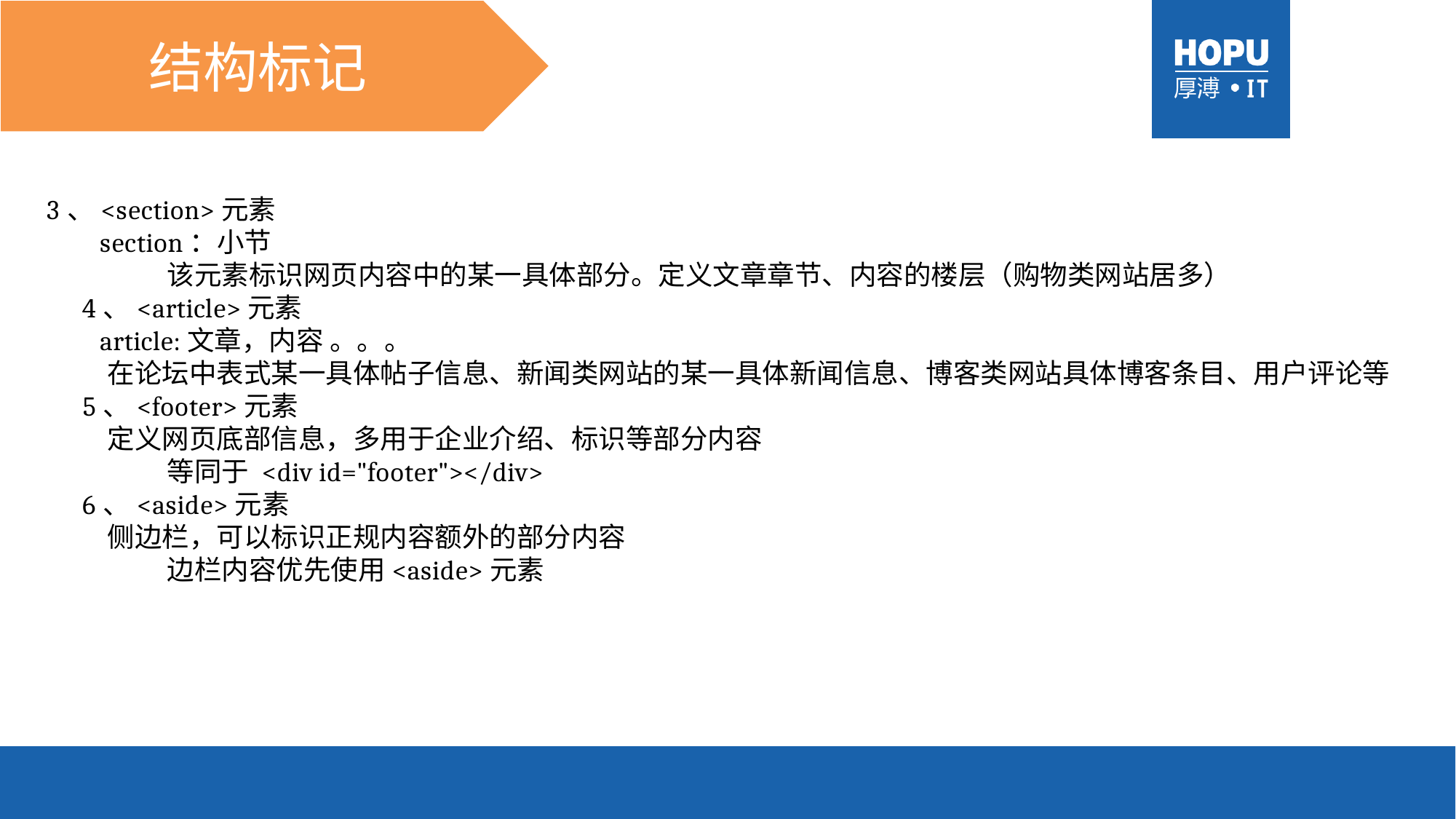

结构标记
3、<section>元素
         section：小节
	 该元素标识网页内容中的某一具体部分。定义文章章节、内容的楼层（购物类网站居多）
      4、<article>元素
         article:文章，内容 。。。
         在论坛中表式某一具体帖子信息、新闻类网站的某一具体新闻信息、博客类网站具体博客条目、用户评论等
      5、<footer>元素
         定义网页底部信息，多用于企业介绍、标识等部分内容
	 等同于 <div id="footer"></div>
      6、<aside>元素
         侧边栏，可以标识正规内容额外的部分内容
	 边栏内容优先使用<aside>元素